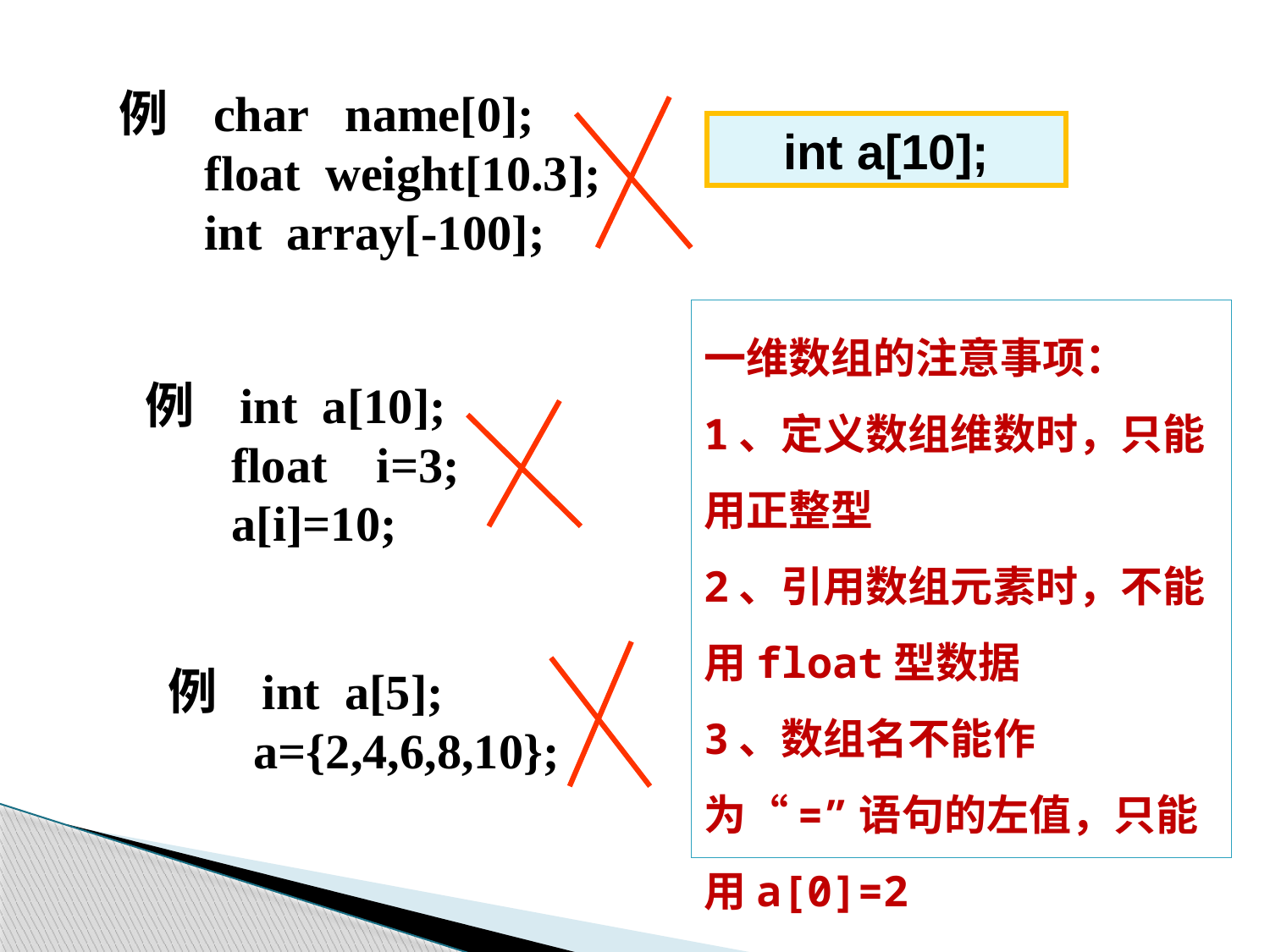

例   char   name[0];
       float  weight[10.3];
       int  array[-100];

int a[10];
一维数组的注意事项：
1、定义数组维数时，只能用正整型
2、引用数组元素时，不能用float型数据
3、数组名不能作为“=”语句的左值，只能用a[0]=2
例   int  a[10];
       float    i=3;
       a[i]=10;

例   int  a[5];
       a={2,4,6,8,10};